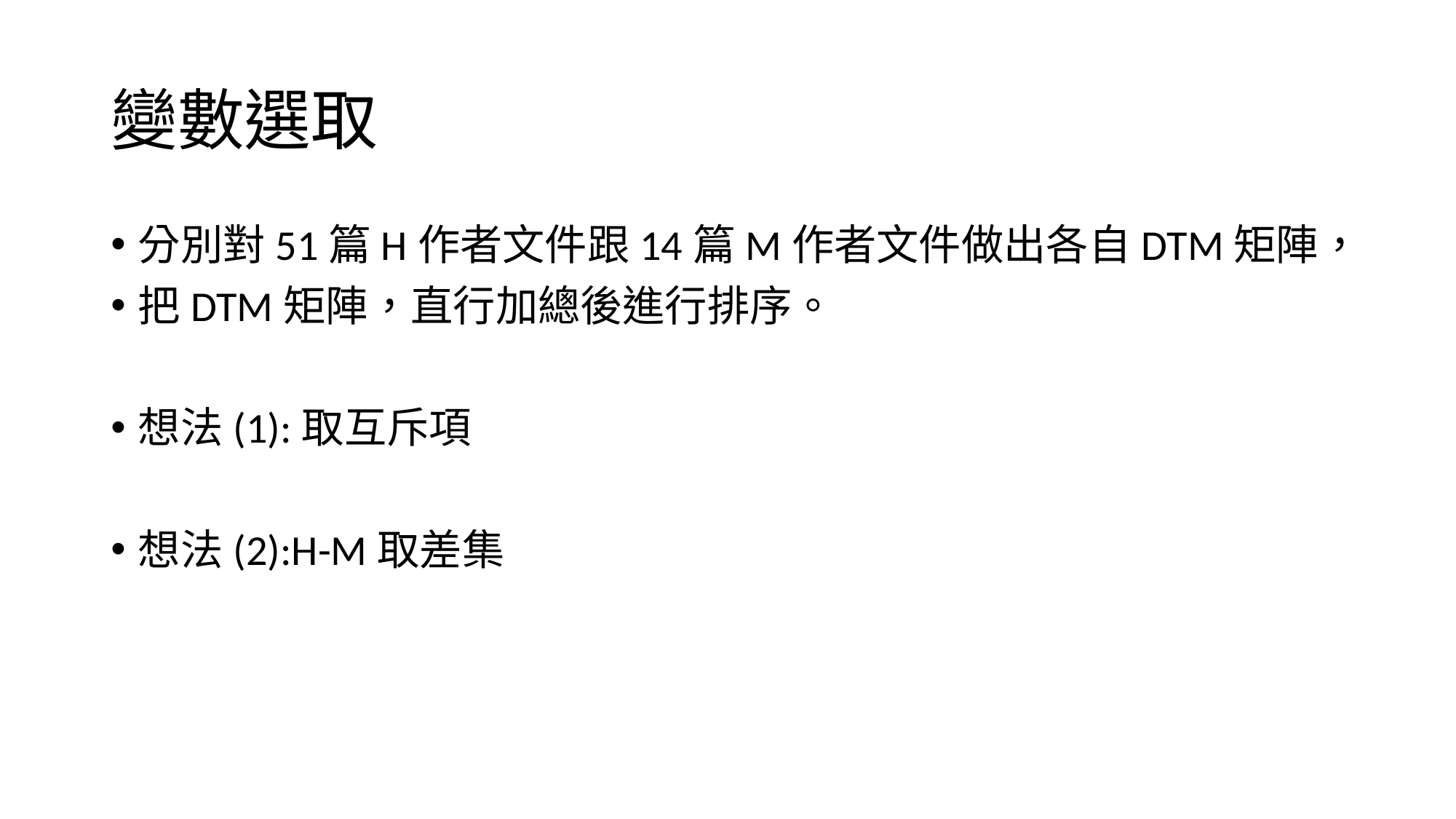

# 變數選取
分別對51篇H作者文件跟14篇M作者文件做出各自DTM矩陣，
把DTM矩陣，直行加總後進行排序。

想法(1):取互斥項

想法(2):H-M取差集